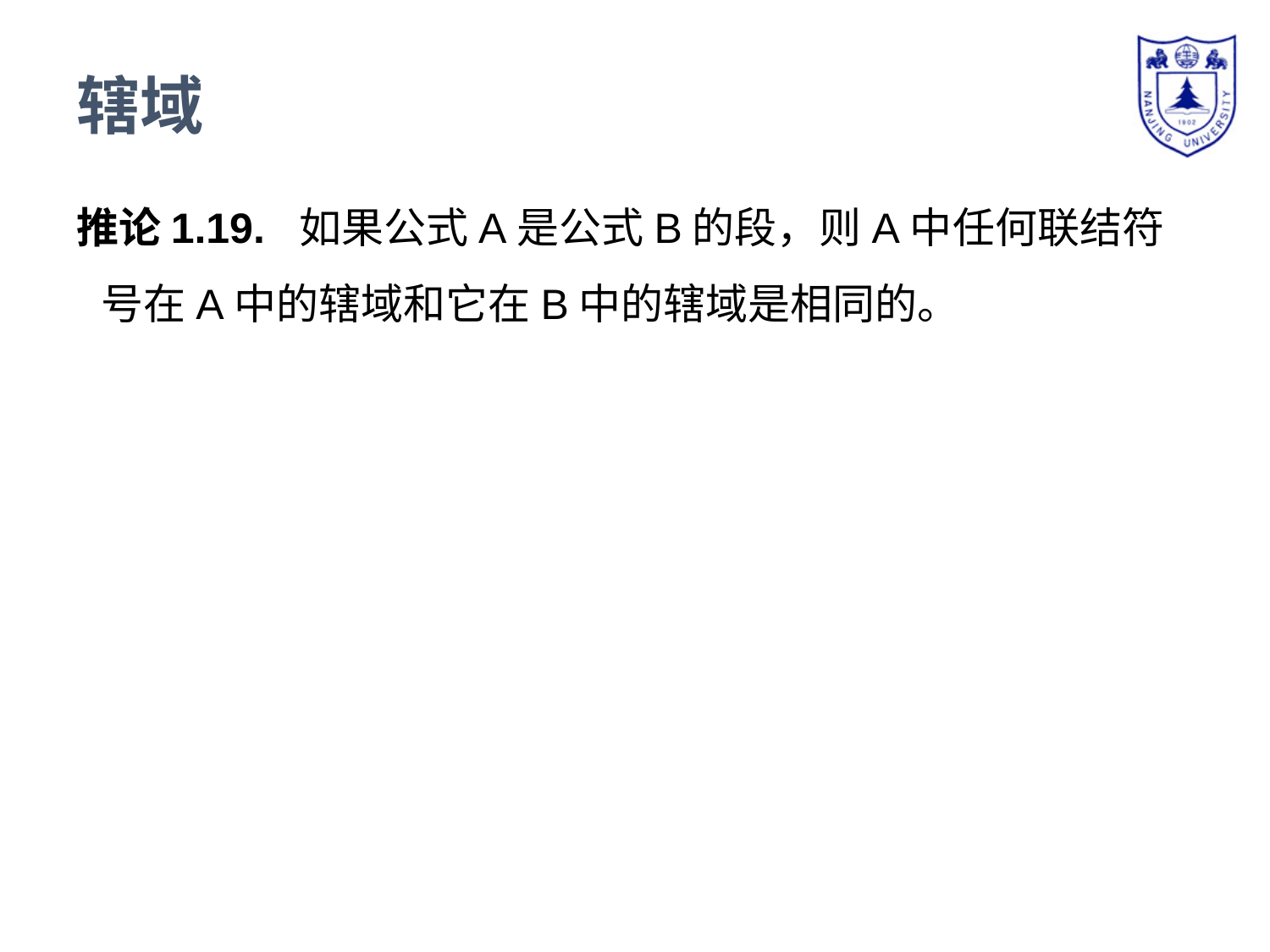

# 辖域
推论1.19.  如果公式A是公式B的段，则A中任何联结符号在A中的辖域和它在B中的辖域是相同的。

68